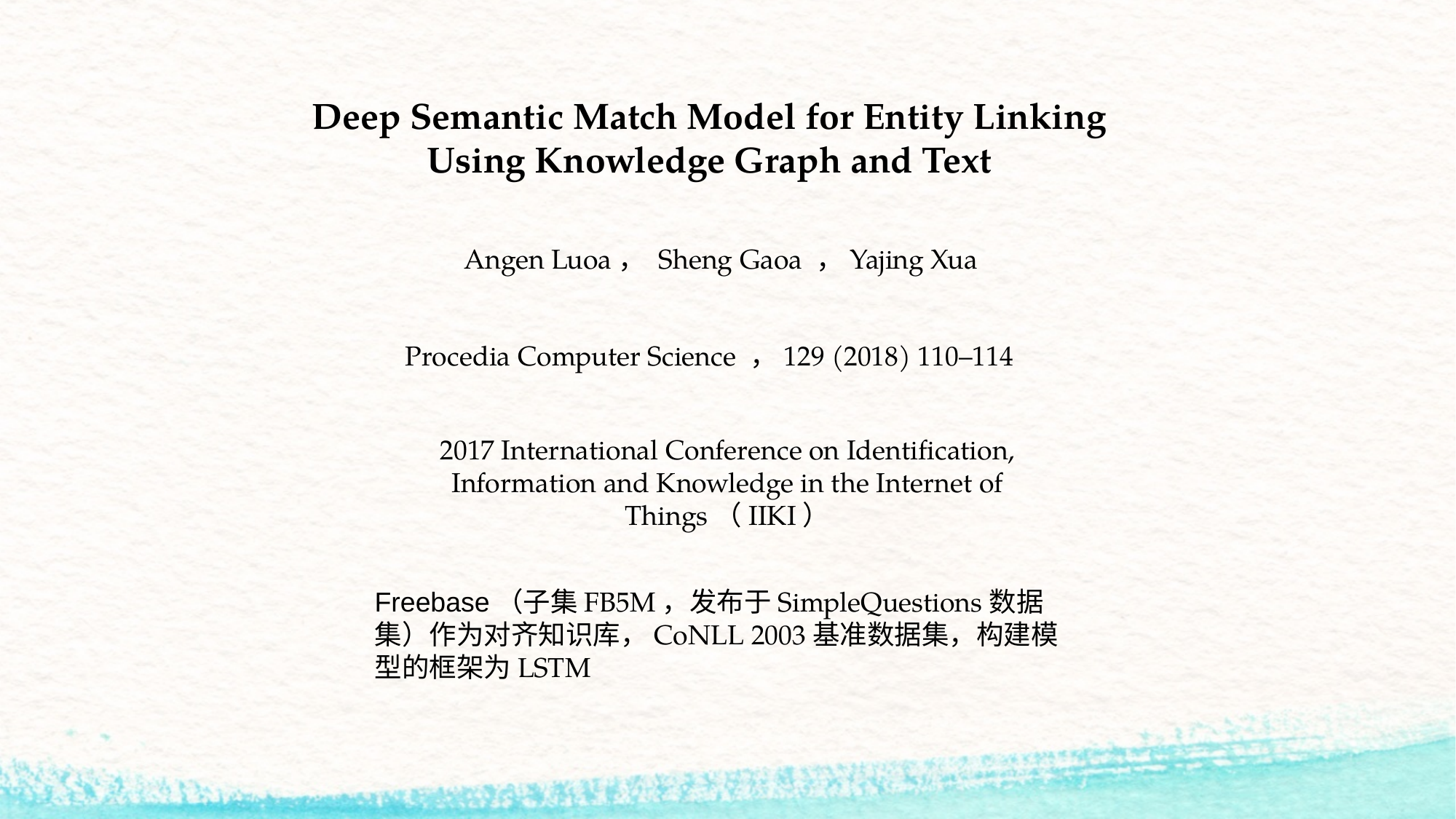

Deep Semantic Match Model for Entity Linking Using Knowledge Graph and Text
Angen Luoa， Sheng Gaoa ，Yajing Xua
Procedia Computer Science ，129 (2018) 110–114
2017 International Conference on Identification, Information and Knowledge in the Internet of Things（IIKI）
Freebase（子集FB5M，发布于SimpleQuestions数据集）作为对齐知识库，CoNLL 2003基准数据集，构建模型的框架为LSTM